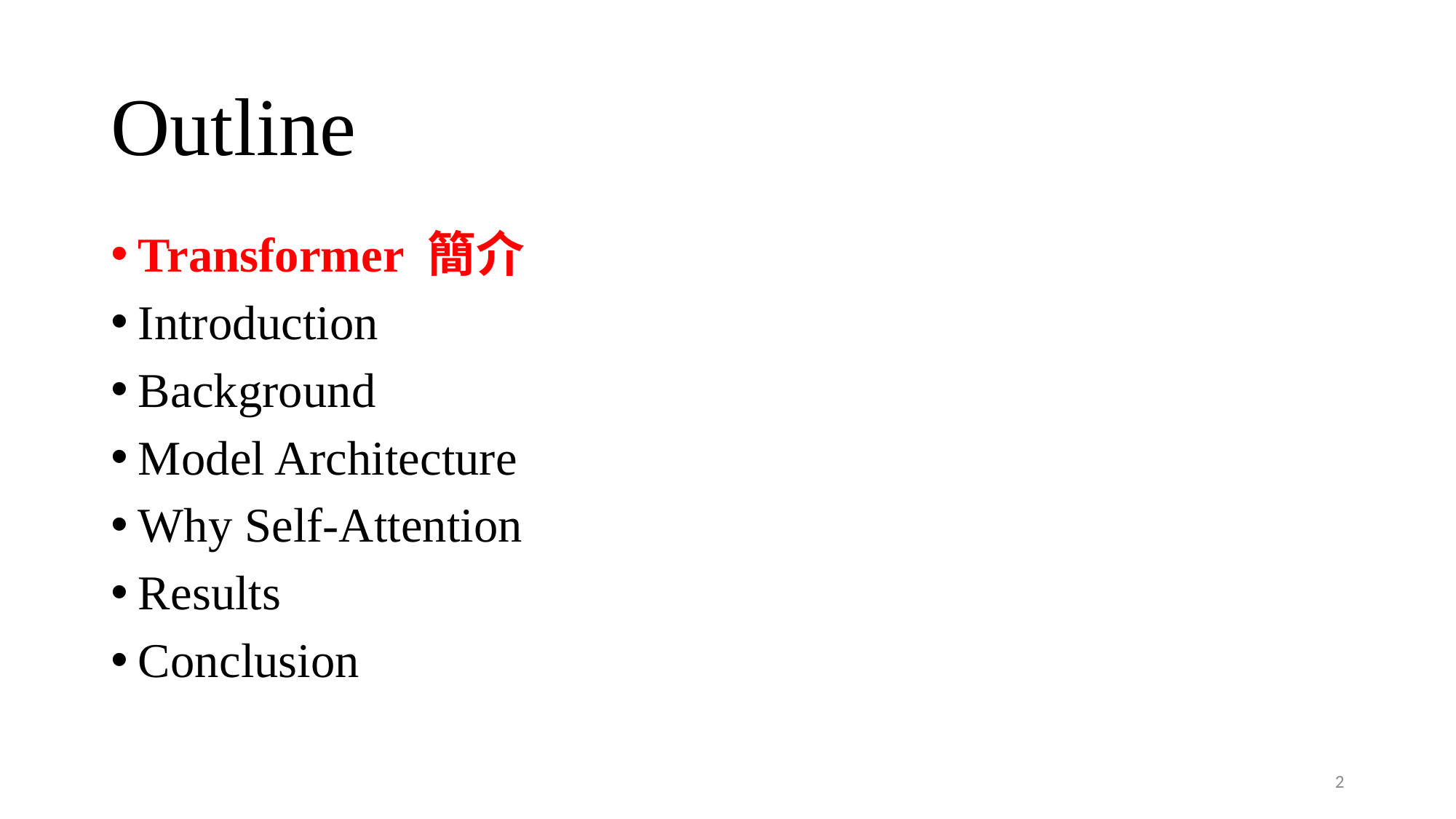

# Outline
Transformer 簡介
Introduction
Background
Model Architecture
Why Self-Attention
Results
Conclusion
2